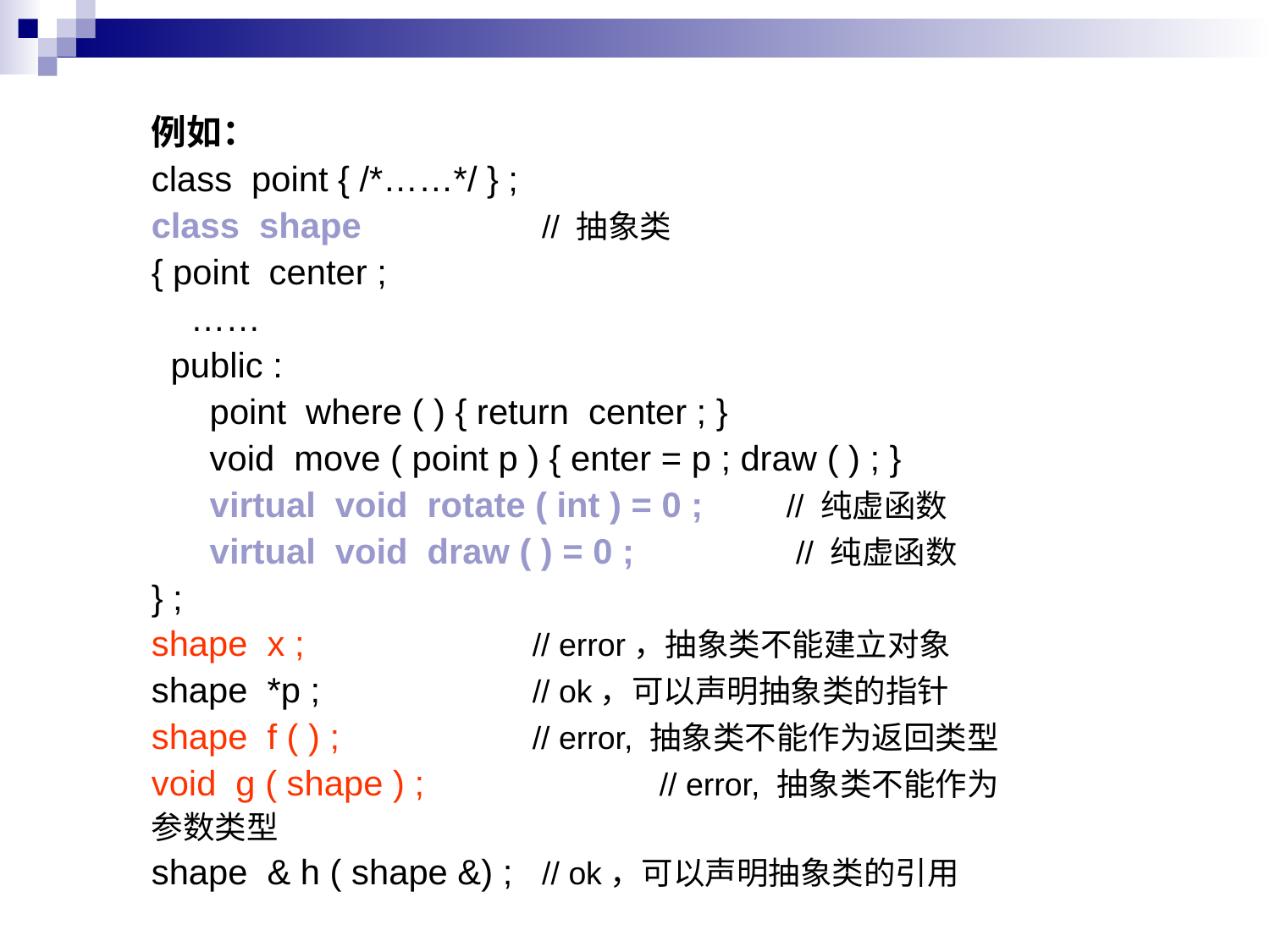

例如：
class  point { /*……*/ } ;
class  shape		 // 抽象类
{ point  center ;
    ……
  public :
      point  where ( ) { return  center ; }
      void  move ( point p ) { enter = p ; draw ( ) ; }
      virtual  void  rotate ( int ) = 0 ; 	// 纯虚函数
      virtual  void  draw ( ) = 0 ;		 // 纯虚函数
} ;
shape  x ;		// error，抽象类不能建立对象
shape  *p ;		// ok，可以声明抽象类的指针
shape  f ( ) ;		// error, 抽象类不能作为返回类型
void  g ( shape ) ;		// error, 抽象类不能作为参数类型
shape  & h ( shape &) ;	 // ok，可以声明抽象类的引用